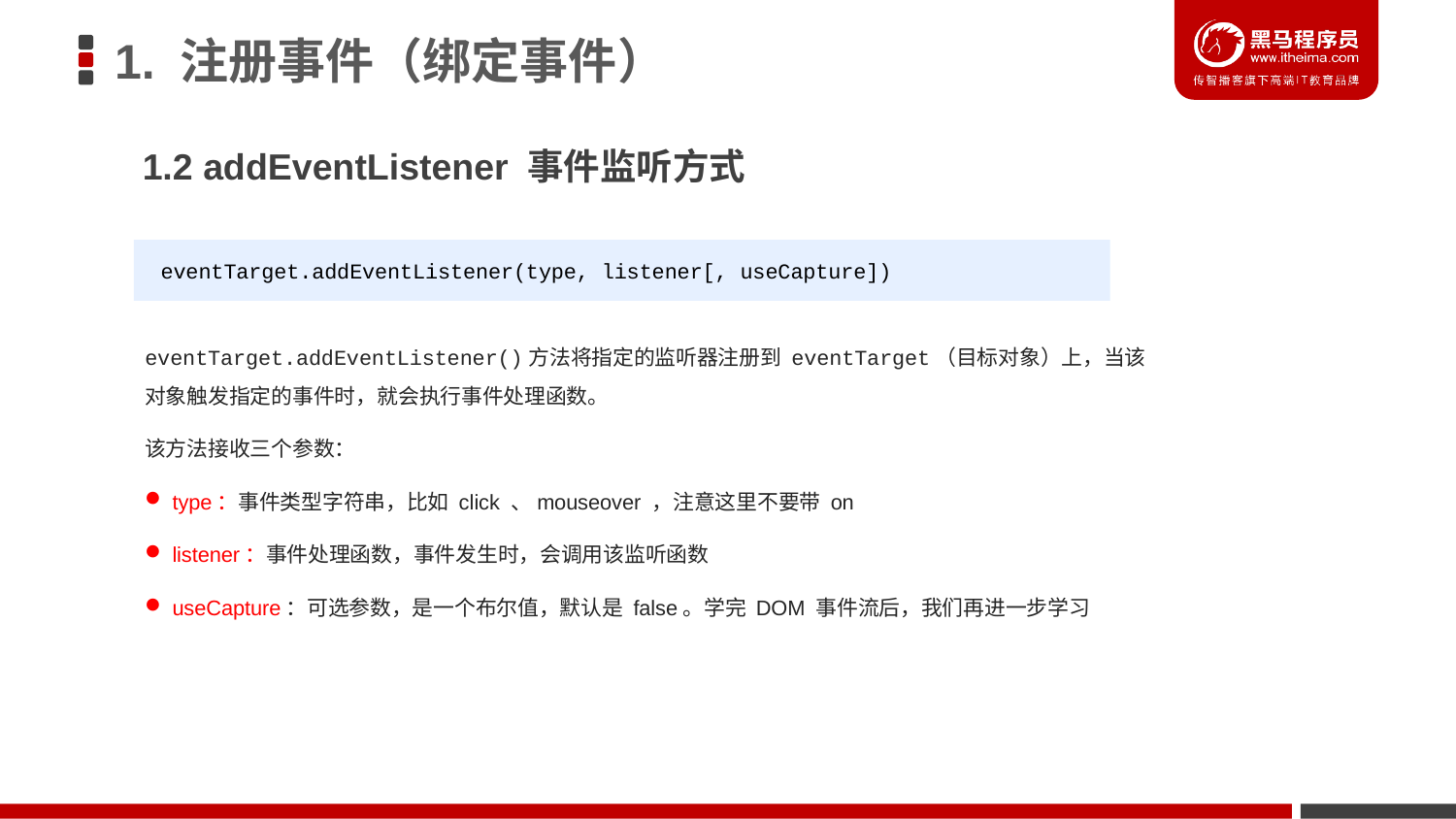

# 1. 注册事件（绑定事件）
1.2 addEventListener 事件监听方式
 eventTarget.addEventListener(type, listener[, useCapture])
eventTarget.addEventListener()方法将指定的监听器注册到 eventTarget（目标对象）上，当该对象触发指定的事件时，就会执行事件处理函数。
该方法接收三个参数：
type：事件类型字符串，比如 click 、mouseover ，注意这里不要带 on
listener：事件处理函数，事件发生时，会调用该监听函数
useCapture：可选参数，是一个布尔值，默认是 false。学完 DOM 事件流后，我们再进一步学习